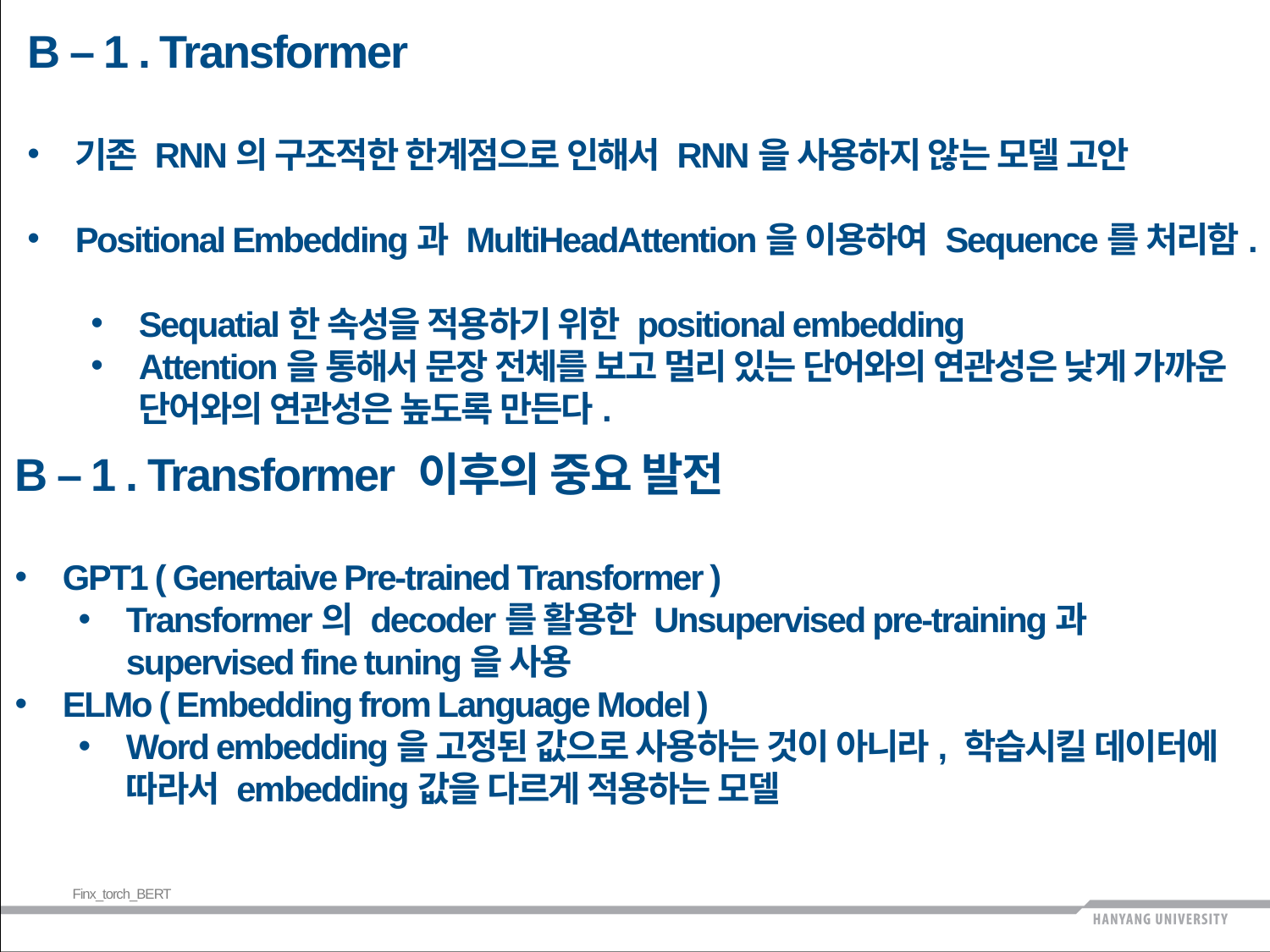

B – 1 . Transformer

기존 RNN의 구조적한 한계점으로 인해서 RNN을 사용하지 않는 모델 고안

Positional Embedding과 MultiHeadAttention을 이용하여 Sequence를 처리함.

Sequatial한 속성을 적용하기 위한 positional embedding
Attention을 통해서 문장 전체를 보고 멀리 있는 단어와의 연관성은 낮게 가까운 단어와의 연관성은 높도록 만든다.
B – 1 . Transformer 이후의 중요 발전

GPT1 ( Genertaive Pre-trained Transformer )
Transformer의 decoder를 활용한 Unsupervised pre-training과  supervised fine tuning을 사용
ELMo ( Embedding from Language Model )
Word embedding을 고정된 값으로 사용하는 것이 아니라, 학습시킬 데이터에 따라서 embedding값을 다르게 적용하는 모델
Finx_torch_BERT